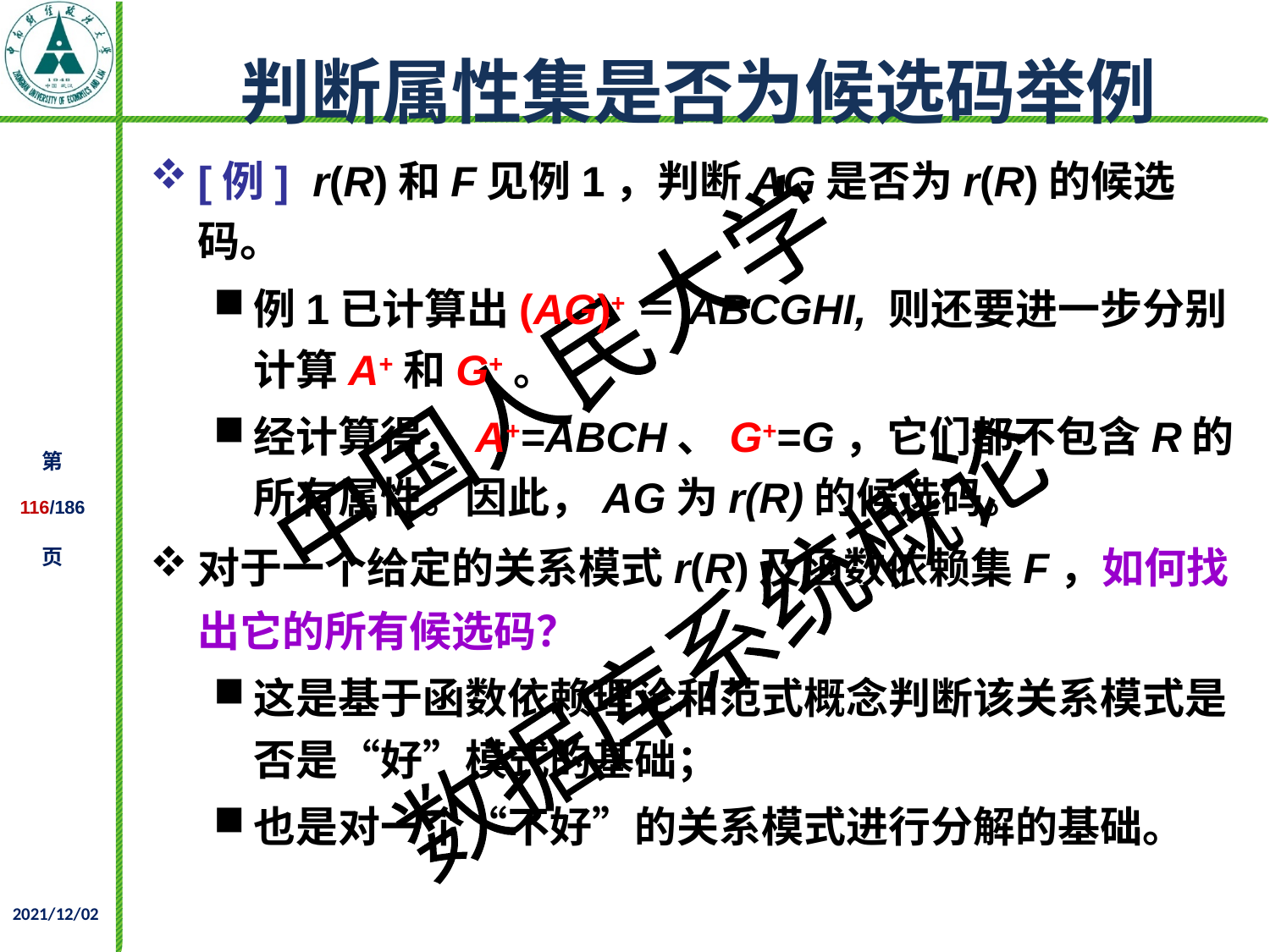

# 判断属性集是否为候选码举例
[例]  r(R)和F见例1，判断AG是否为r(R)的候选码。
例1已计算出(AG)+＝ABCGHI, 则还要进一步分别计算A+和G+。
经计算得，A+=ABCH、G+=G，它们都不包含R的所有属性。因此，AG为r(R)的候选码。
对于一个给定的关系模式r(R)及函数依赖集F，如何找出它的所有候选码？
这是基于函数依赖理论和范式概念判断该关系模式是否是“好”模式的基础；
也是对一个“不好”的关系模式进行分解的基础。
2021/12/02